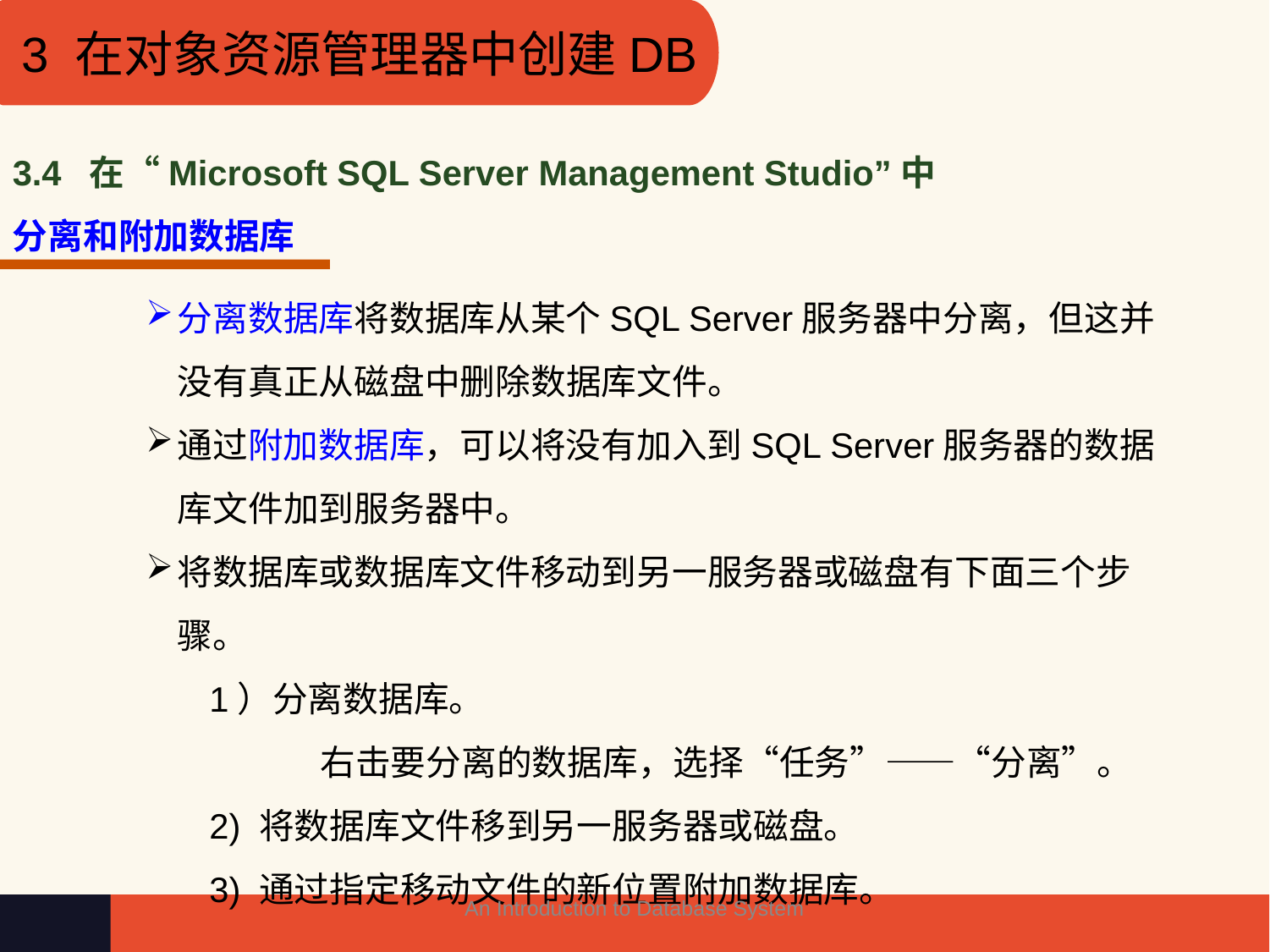

3 在对象资源管理器中创建DB
3.4  在“Microsoft SQL Server Management Studio”中
分离和附加数据库

分离数据库将数据库从某个SQL Server服务器中分离，但这并没有真正从磁盘中删除数据库文件。
通过附加数据库，可以将没有加入到SQL Server服务器的数据库文件加到服务器中。
将数据库或数据库文件移动到另一服务器或磁盘有下面三个步骤。
1）分离数据库。
     右击要分离的数据库，选择“任务”——“分离”。
2) 将数据库文件移到另一服务器或磁盘。
3) 通过指定移动文件的新位置附加数据库。

An Introduction to Database System